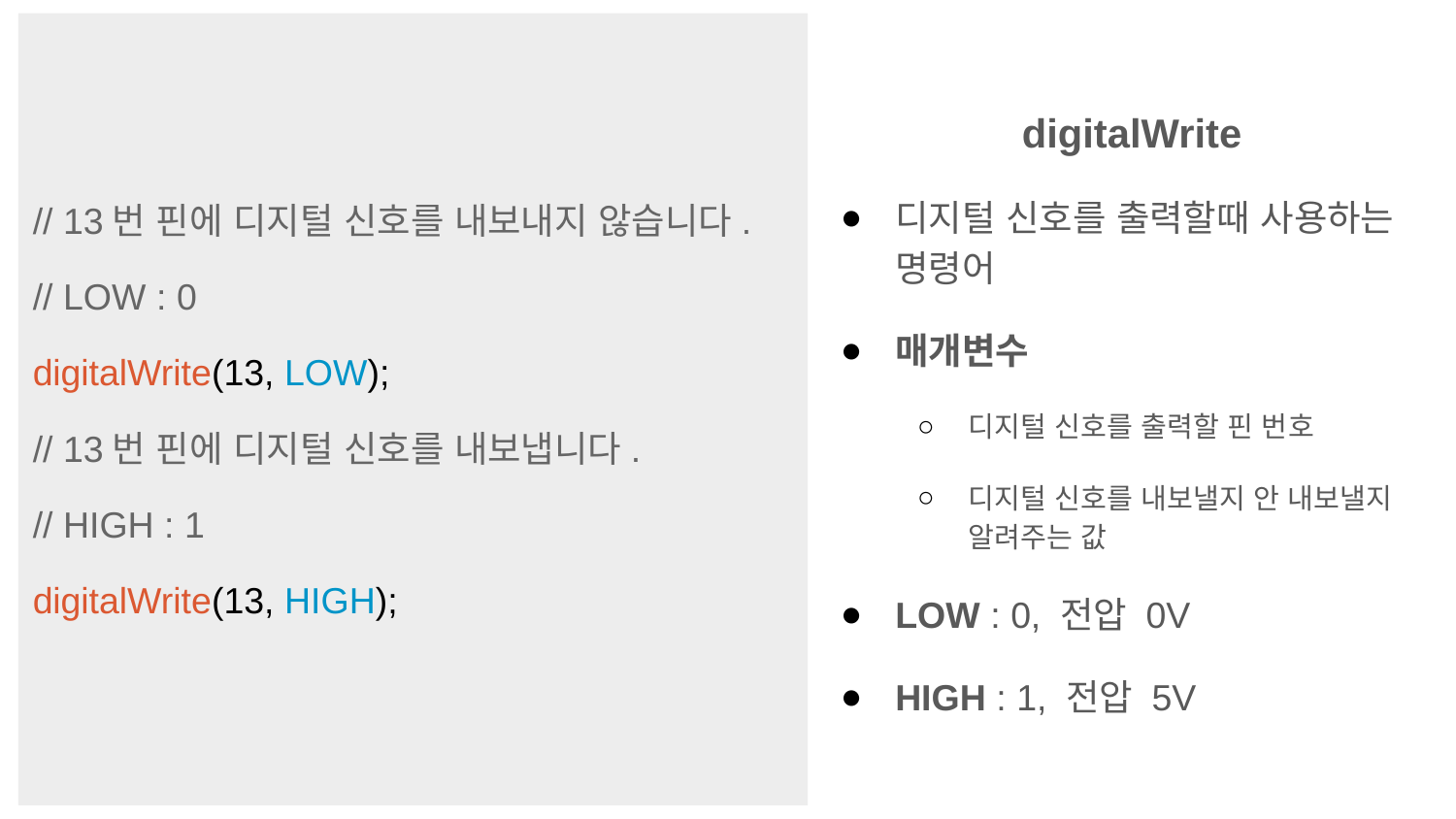

digitalWrite
디지털 신호를 출력할때 사용하는 명령어
매개변수
디지털 신호를 출력할 핀 번호
디지털 신호를 내보낼지 안 내보낼지 알려주는 값
LOW : 0, 전압 0V
HIGH : 1, 전압 5V
// 13번 핀에 디지털 신호를 내보내지 않습니다.
// LOW : 0
digitalWrite(13, LOW);
// 13번 핀에 디지털 신호를 내보냅니다.
// HIGH : 1
digitalWrite(13, HIGH);